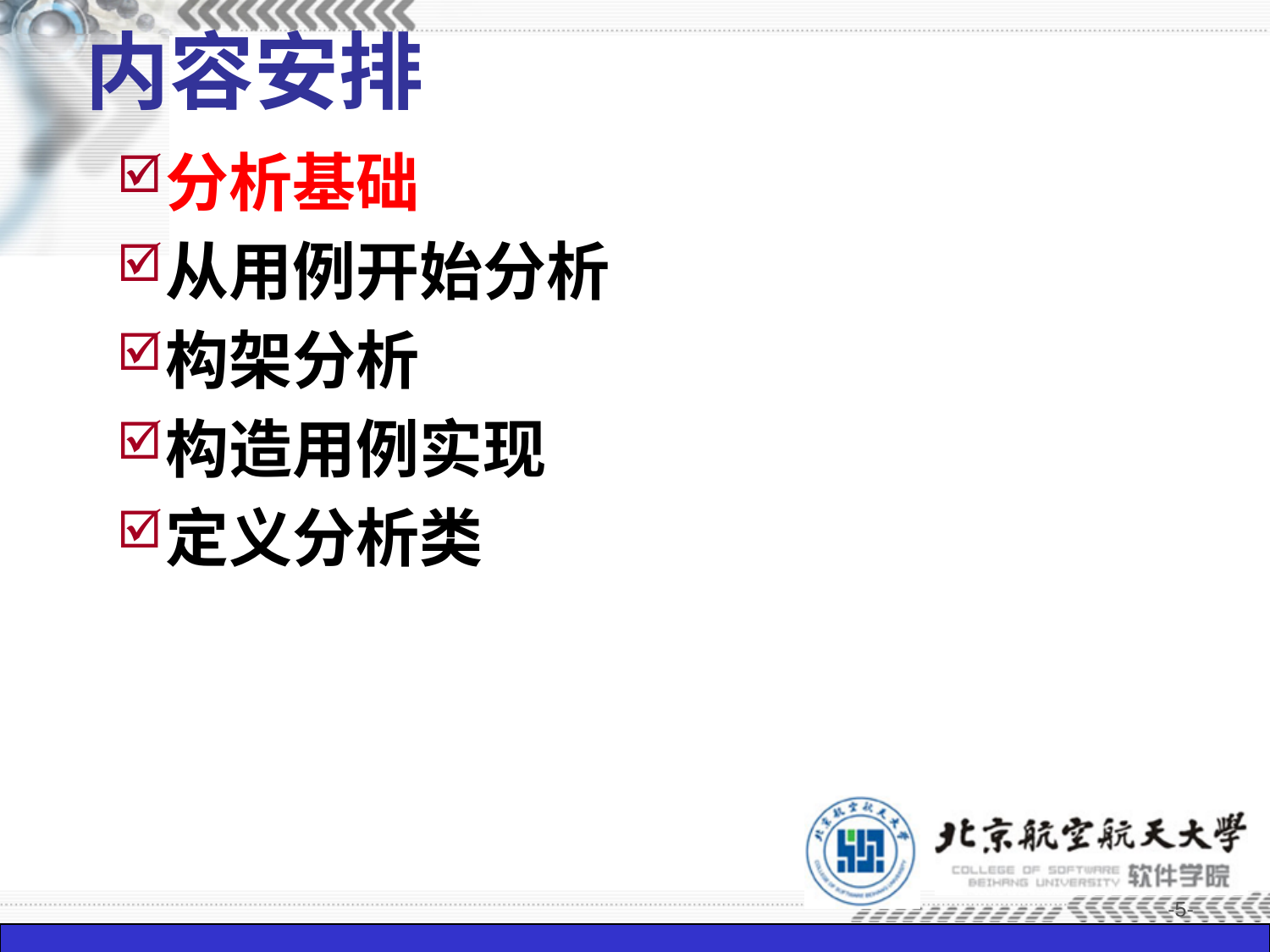

# 内容安排
分析基础
从用例开始分析
构架分析
构造用例实现
定义分析类
-5-